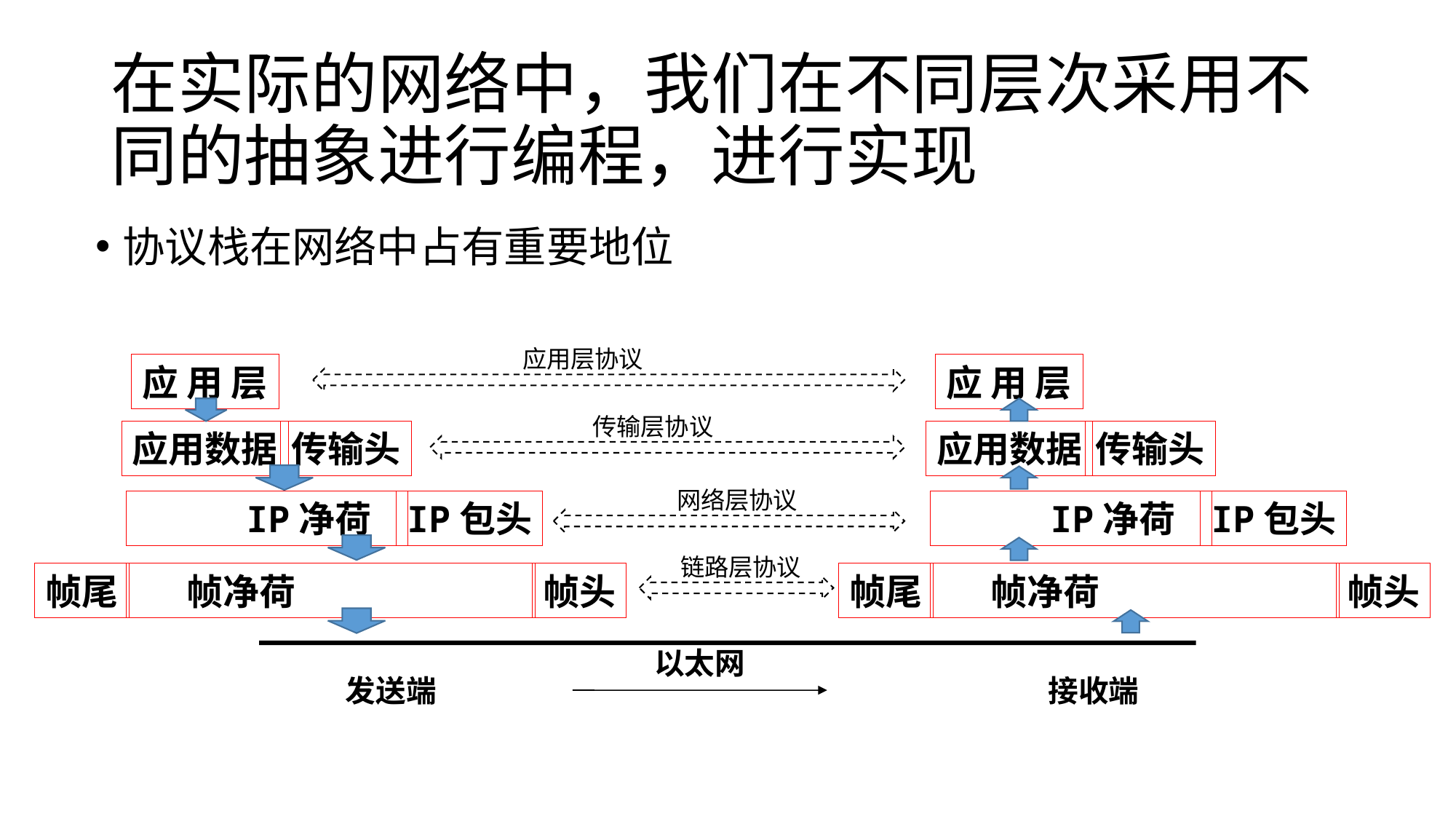

# 在实际的网络中，我们在不同层次采用不同的抽象进行编程，进行实现
协议栈在网络中占有重要地位
应用层协议

应 用 层

应用数据
传输头

IP包头
     IP净荷

帧尾
帧头
     帧净荷

应 用 层
应用数据
传输头
IP包头
     IP净荷
帧尾
帧头
     帧净荷

传输层协议

网络层协议

链路层协议

以太网

发送端
接收端